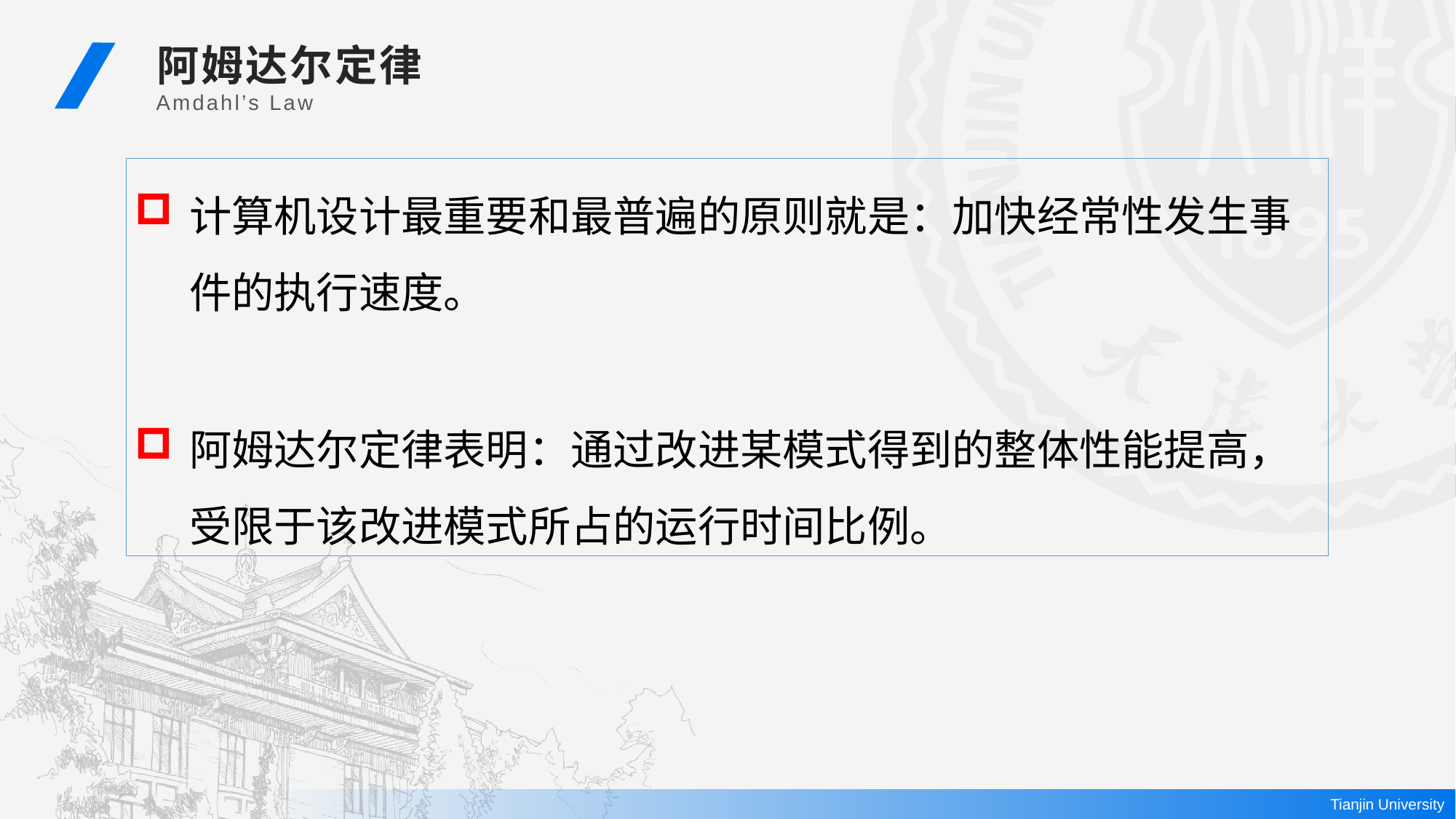

阿姆达尔定律
   Amdahl’s Law
计算机设计最重要和最普遍的原则就是：加快经常性发生事件的执行速度。

阿姆达尔定律表明：通过改进某模式得到的整体性能提高，受限于该改进模式所占的运行时间比例。